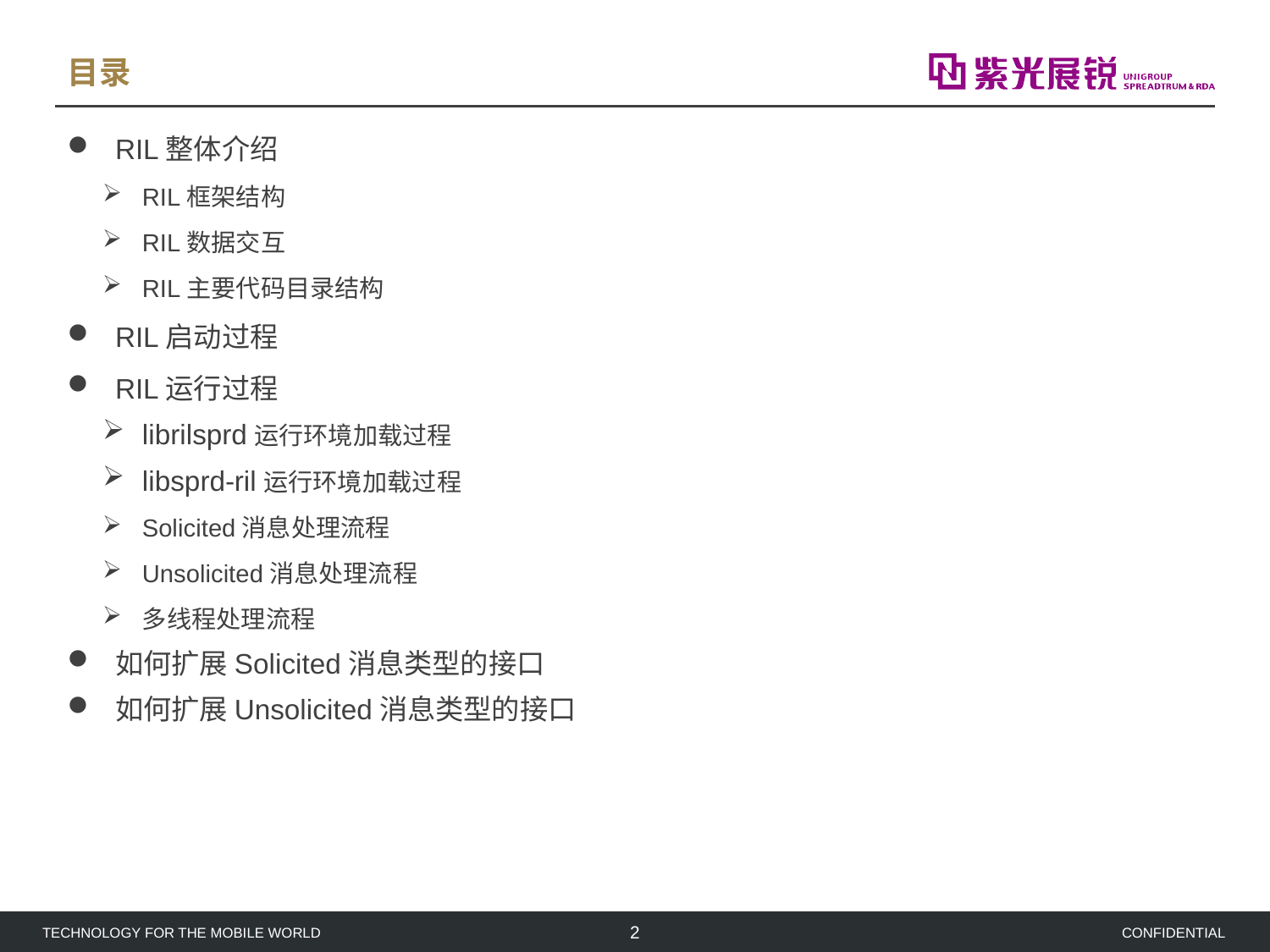

# 目录
RIL整体介绍
RIL框架结构
RIL数据交互
RIL主要代码目录结构
RIL启动过程
RIL运行过程
librilsprd运行环境加载过程
libsprd-ril运行环境加载过程
Solicited消息处理流程
Unsolicited消息处理流程
多线程处理流程
如何扩展Solicited消息类型的接口
如何扩展Unsolicited消息类型的接口